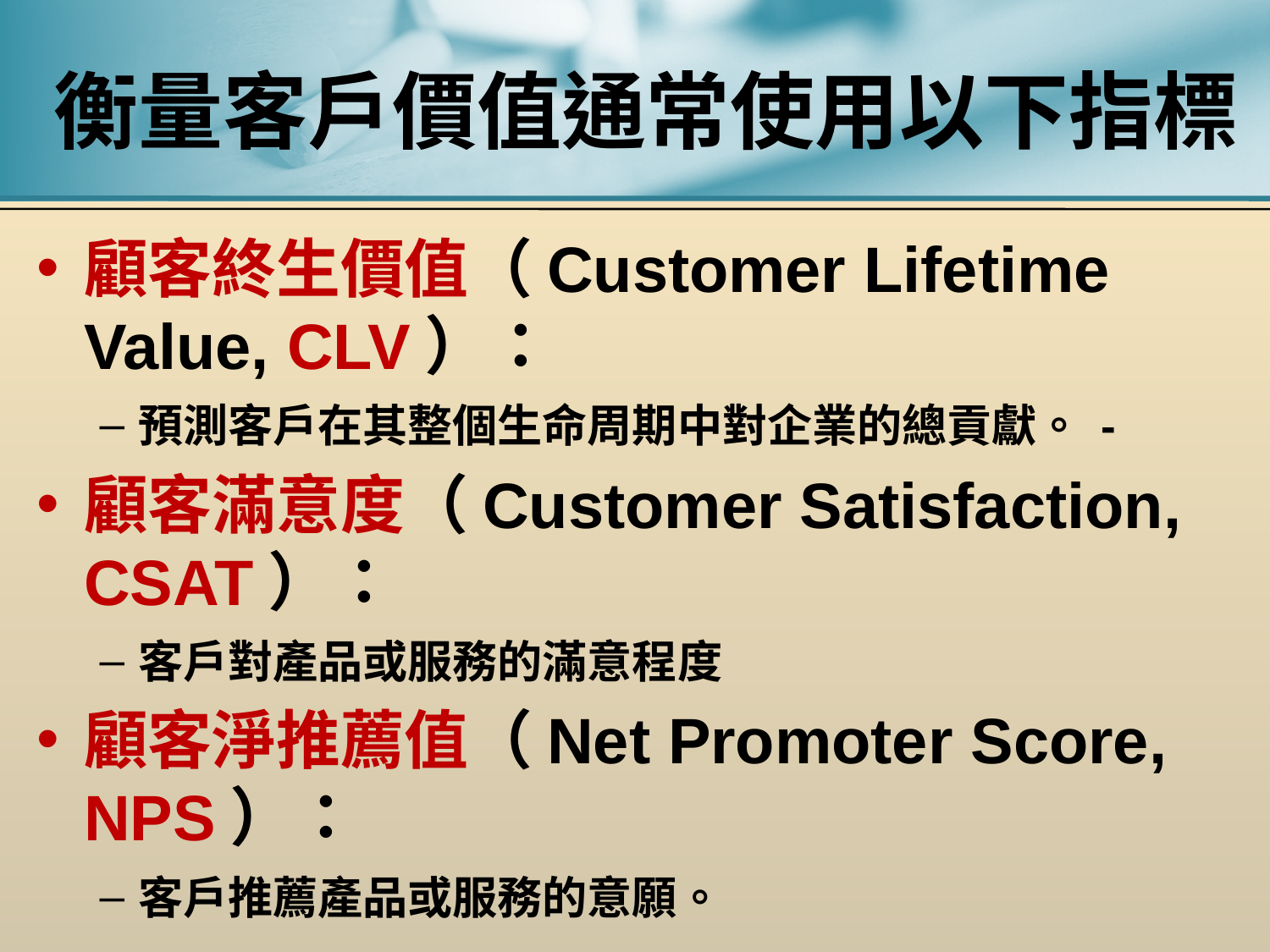

# 衡量客戶價值通常使用以下指標
顧客終生價值（Customer Lifetime Value, CLV）：
預測客戶在其整個生命周期中對企業的總貢獻。 -
顧客滿意度（Customer Satisfaction, CSAT）：
客戶對產品或服務的滿意程度
顧客淨推薦值（Net Promoter Score, NPS）：
客戶推薦產品或服務的意願。